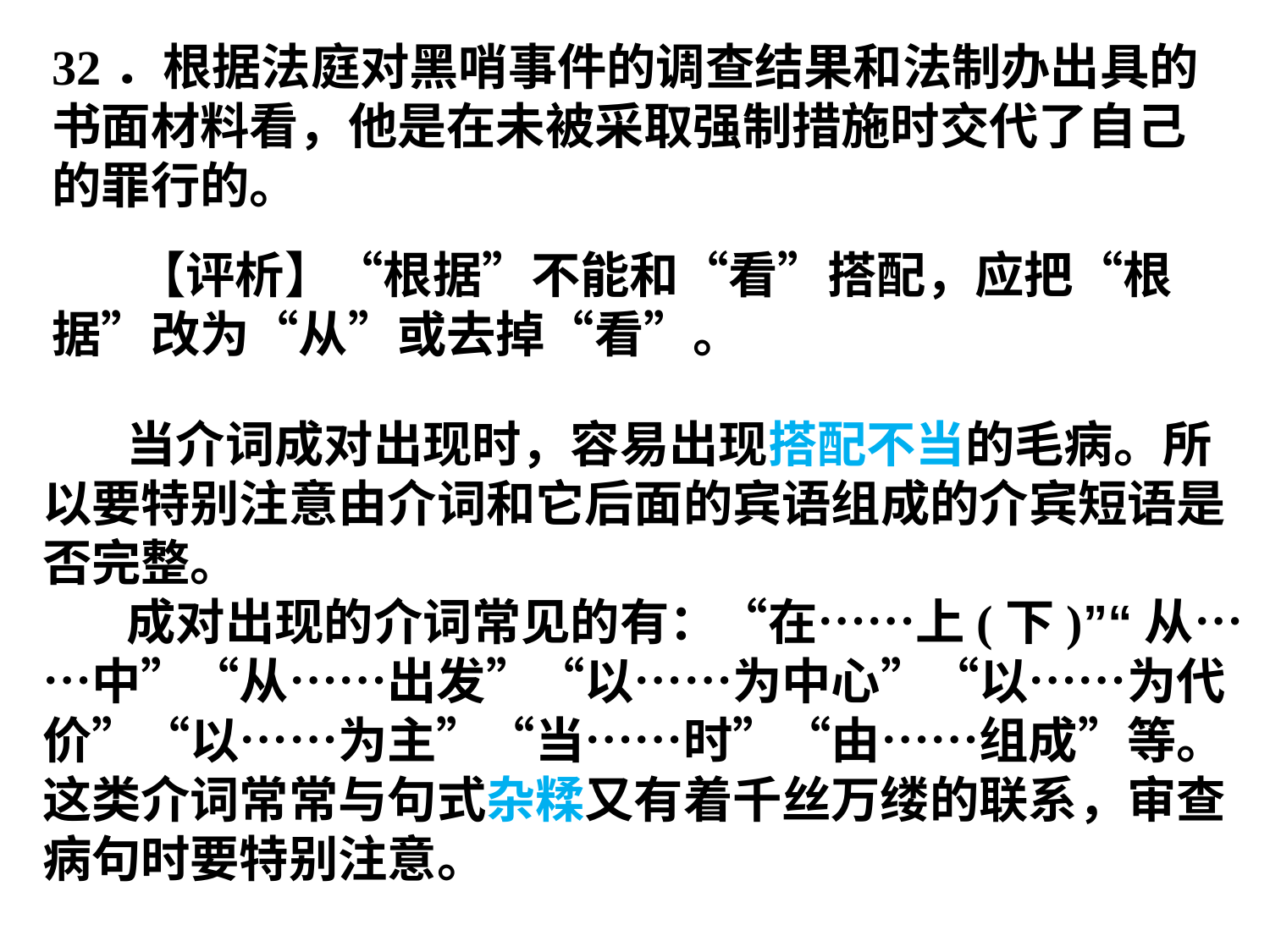

32．根据法庭对黑哨事件的调查结果和法制办出具的书面材料看，他是在未被采取强制措施时交代了自己的罪行的。
【评析】“根据”不能和“看”搭配，应把“根据”改为“从”或去掉“看”。

当介词成对出现时，容易出现搭配不当的毛病。所以要特别注意由介词和它后面的宾语组成的介宾短语是否完整。
成对出现的介词常见的有：“在……上(下)”“从……中”“从……出发”“以……为中心”“以……为代价”“以……为主”“当……时”“由……组成”等。这类介词常常与句式杂糅又有着千丝万缕的联系，审查病句时要特别注意。